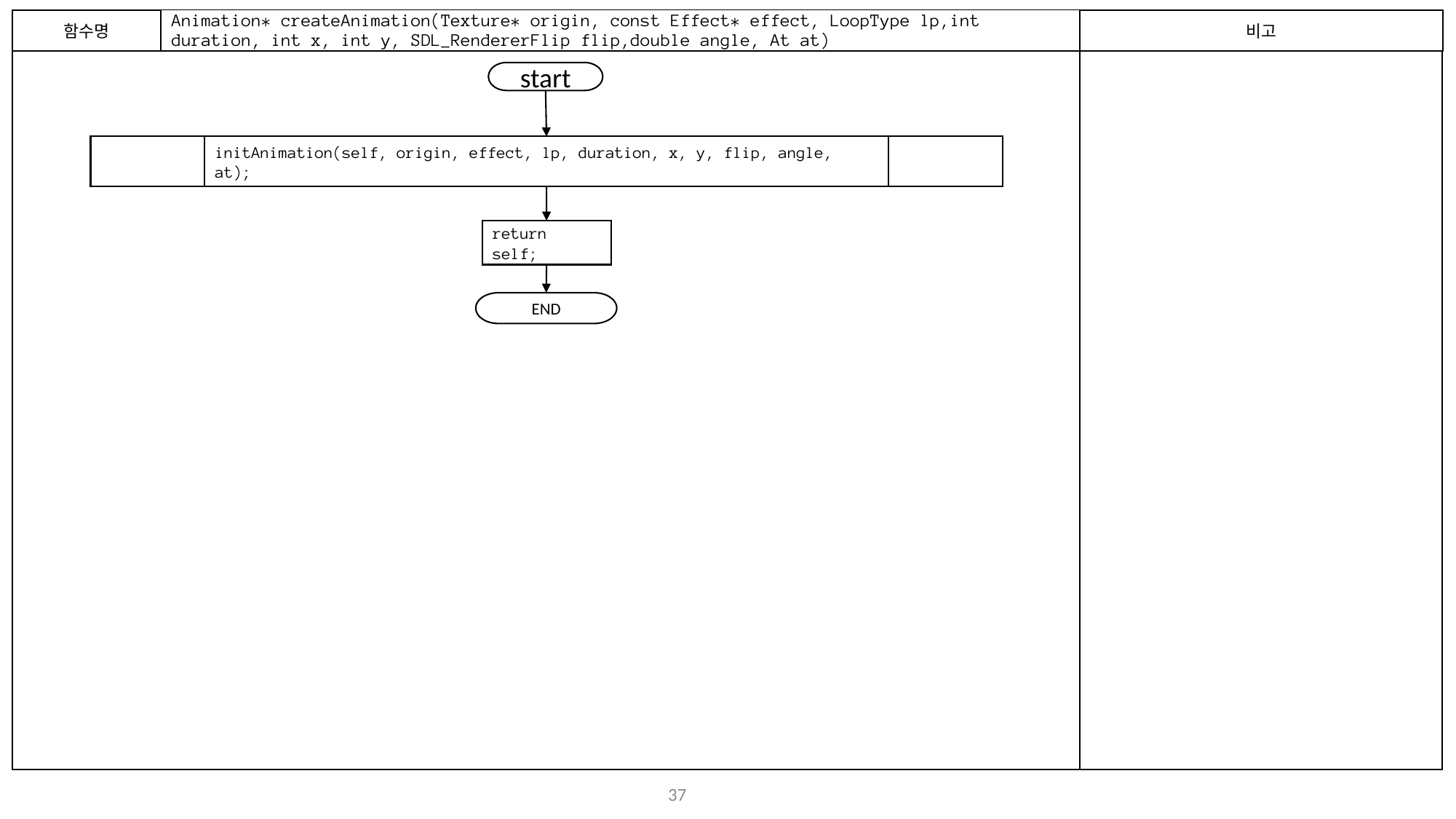

함수명
# Animation* createAnimation(Texture* origin, const Effect* effect, LoopType lp,int duration, int x, int y, SDL_RendererFlip flip,double angle, At at)
비고

start
initAnimation(self, origin, effect, lp, duration, x, y, flip, angle, at);
return self;
END
37